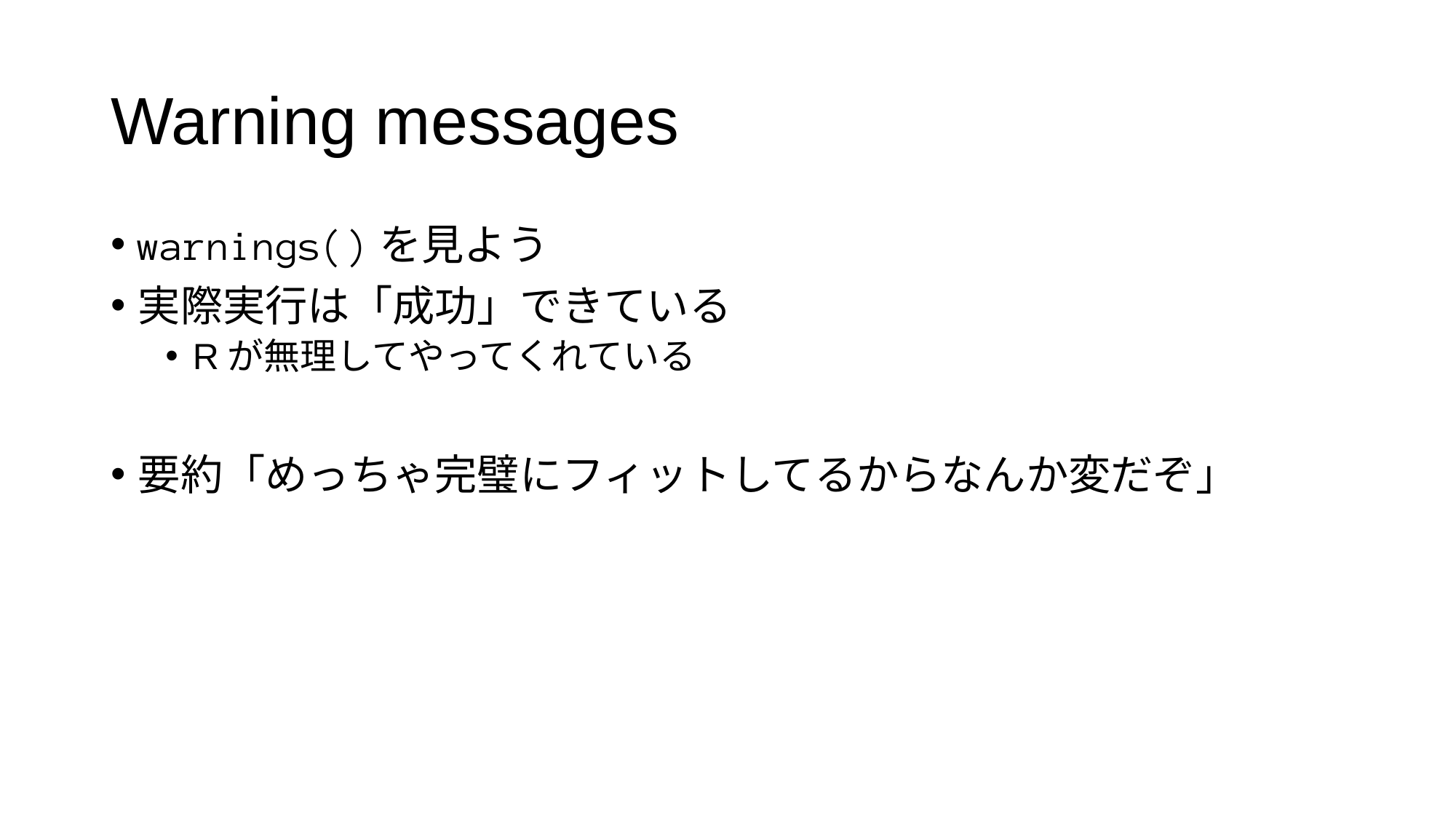

# Warning messages
warnings()を見よう
実際実行は「成功」できている
Rが無理してやってくれている

要約「めっちゃ完璧にフィットしてるからなんか変だぞ」